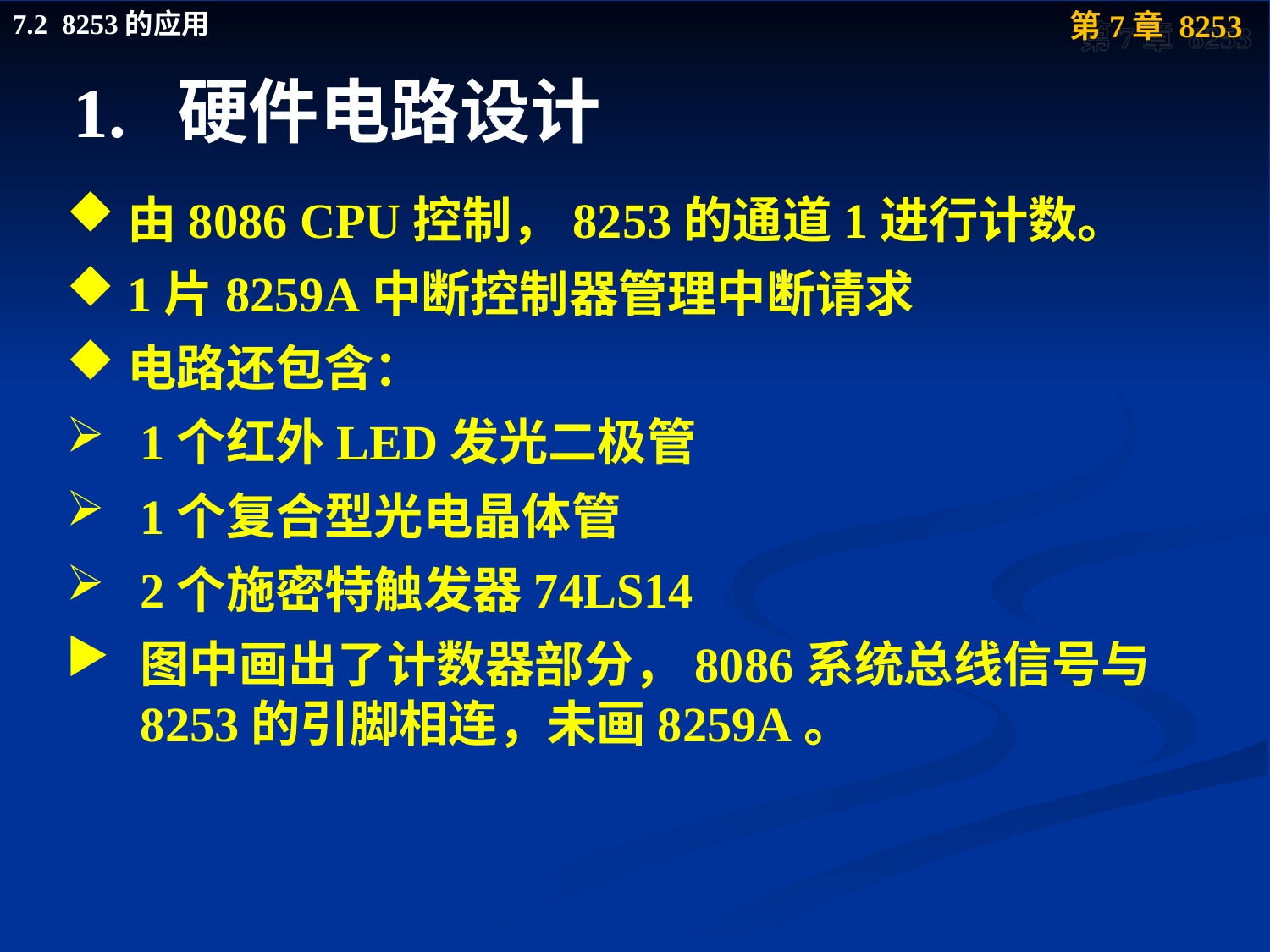

# 1.  硬件电路设计
由8086 CPU控制，8253的通道1进行计数。
1片8259A中断控制器管理中断请求
电路还包含：
1个红外LED发光二极管
1个复合型光电晶体管
2个施密特触发器74LS14
图中画出了计数器部分，8086系统总线信号与8253的引脚相连，未画8259A。